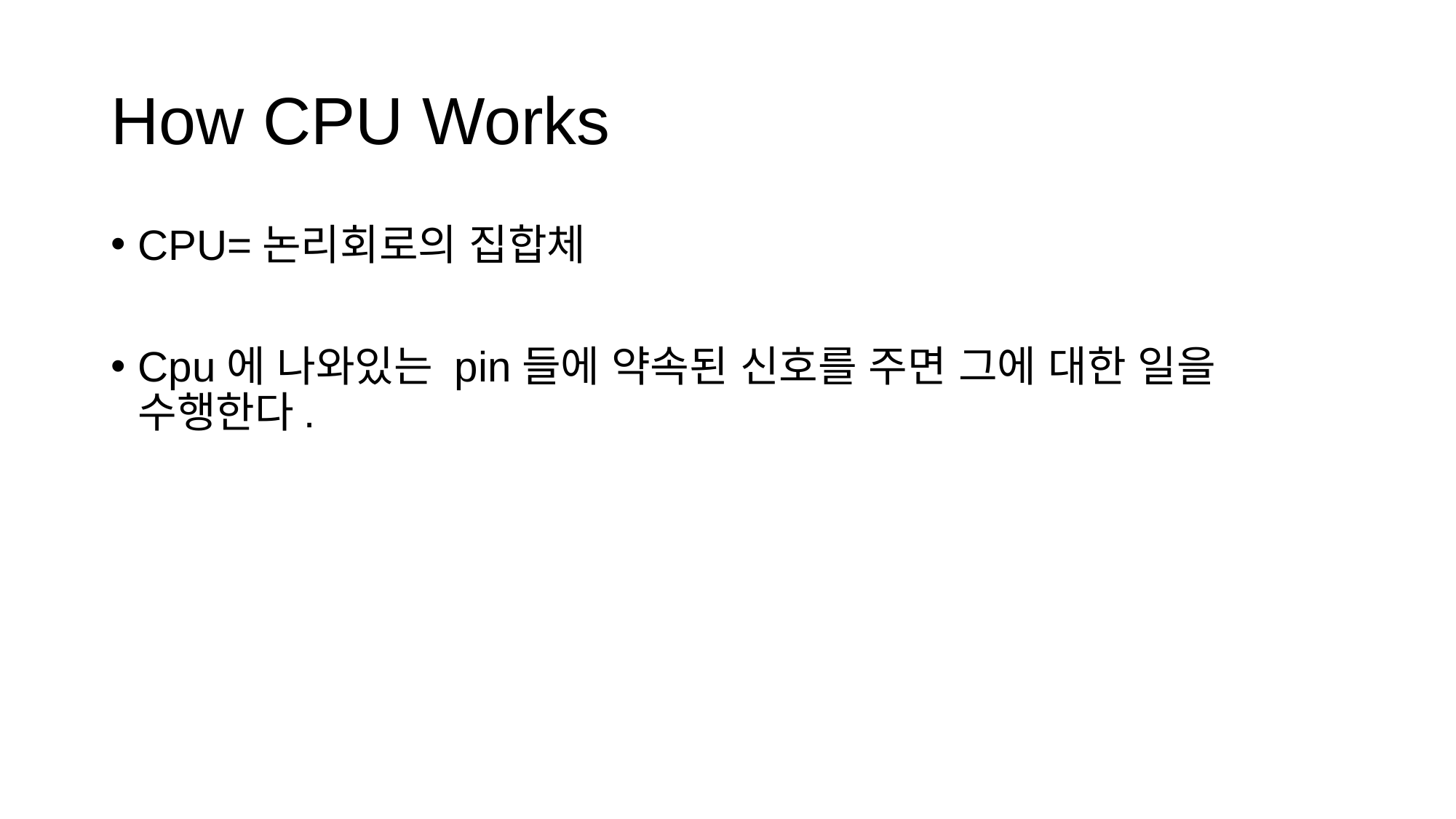

# How CPU Works
CPU=논리회로의 집합체

Cpu에 나와있는 pin들에 약속된 신호를 주면 그에 대한 일을 수행한다.